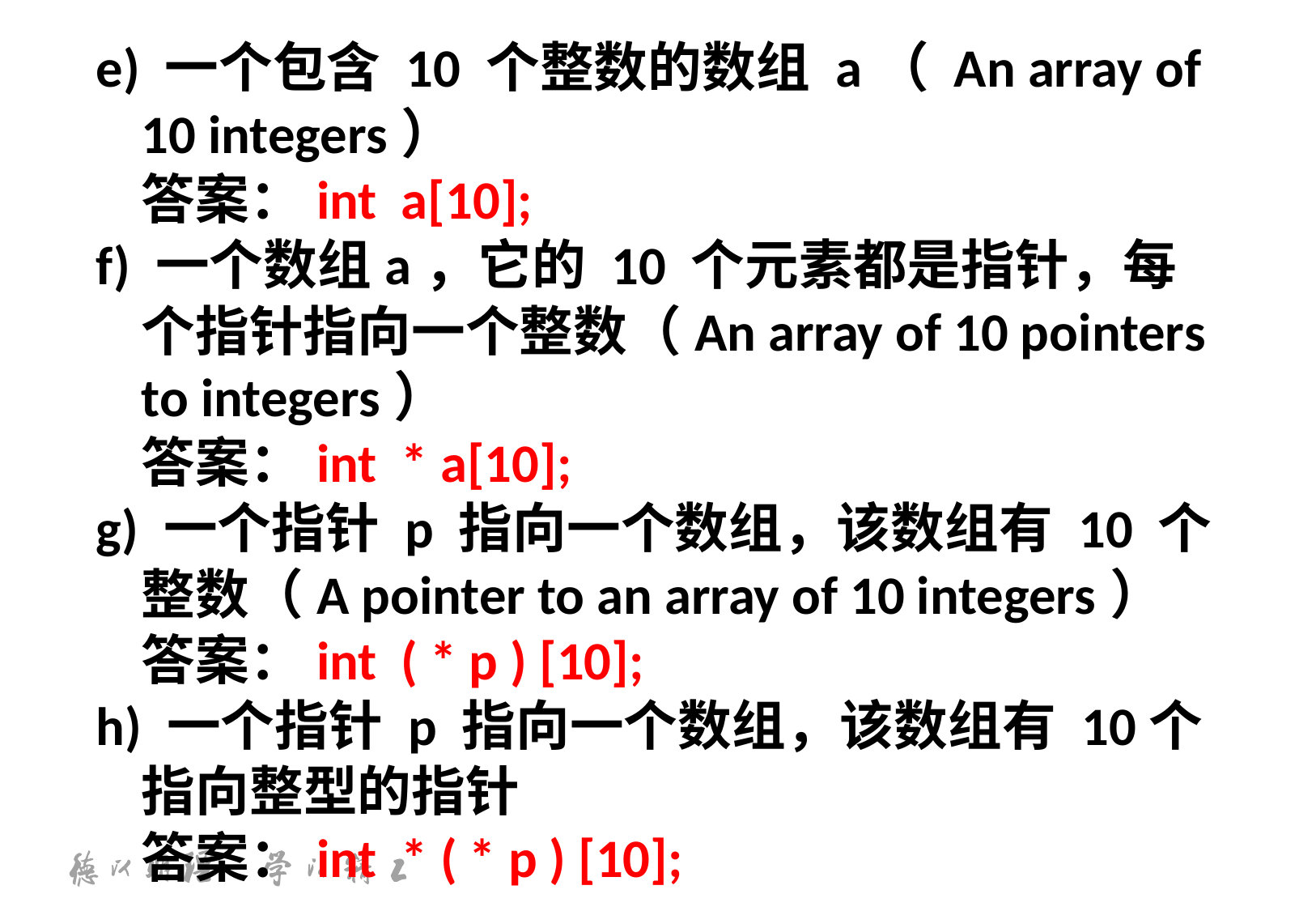

e) 一个包含 10 个整数的数组 a（ An array of 10 integers）
	答案：int  a[10];
f) 一个数组a，它的 10 个元素都是指针，每个指针指向一个整数（An array of 10 pointers to integers）
	答案：int  * a[10];
g) 一个指针 p 指向一个数组，该数组有 10 个整数（A pointer to an array of 10 integers）
	答案：int  ( * p ) [10];
h) 一个指针 p 指向一个数组，该数组有 10个指向整型的指针
	答案：int  * ( * p ) [10];
98